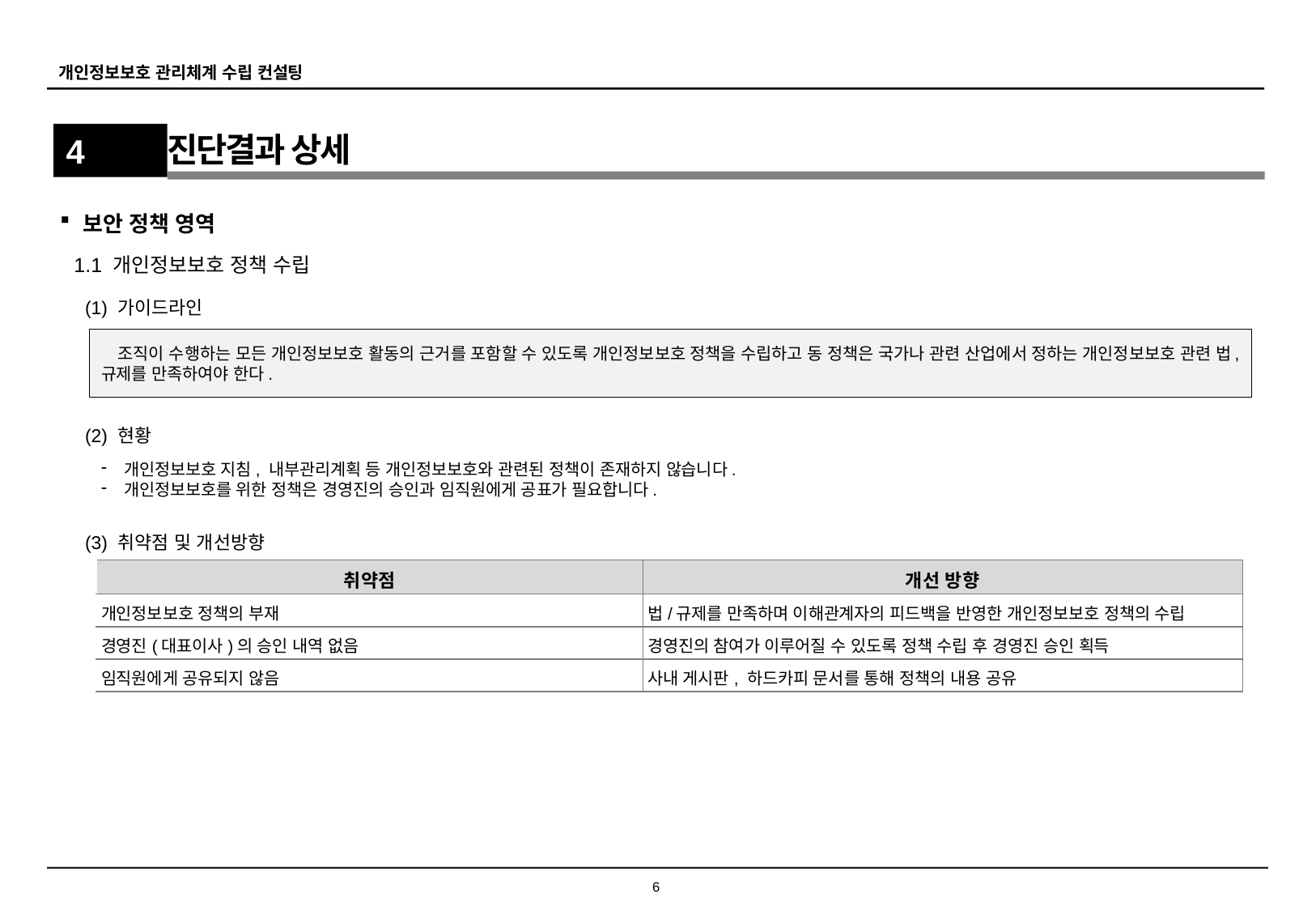

4
진단결과 상세

보안 정책 영역
1.1 개인정보보호 정책 수립
(1) 가이드라인
조직이 수행하는 모든 개인정보보호 활동의 근거를 포함할 수 있도록 개인정보보호 정책을 수립하고 동 정책은 국가나 관련 산업에서 정하는 개인정보보호 관련 법, 규제를 만족하여야 한다.
(2) 현황
개인정보보호 지침, 내부관리계획 등 개인정보보호와 관련된 정책이 존재하지 않습니다.
개인정보보호를 위한 정책은 경영진의 승인과 임직원에게 공표가 필요합니다.
(3) 취약점 및 개선방향
| 취약점 | 개선 방향 |
| --- | --- |
| 개인정보보호 정책의 부재 | 법/규제를 만족하며 이해관계자의 피드백을 반영한 개인정보보호 정책의 수립 |
| 경영진(대표이사)의 승인 내역 없음 | 경영진의 참여가 이루어질 수 있도록 정책 수립 후 경영진 승인 획득 |
| 임직원에게 공유되지 않음 | 사내 게시판, 하드카피 문서를 통해 정책의 내용 공유 |